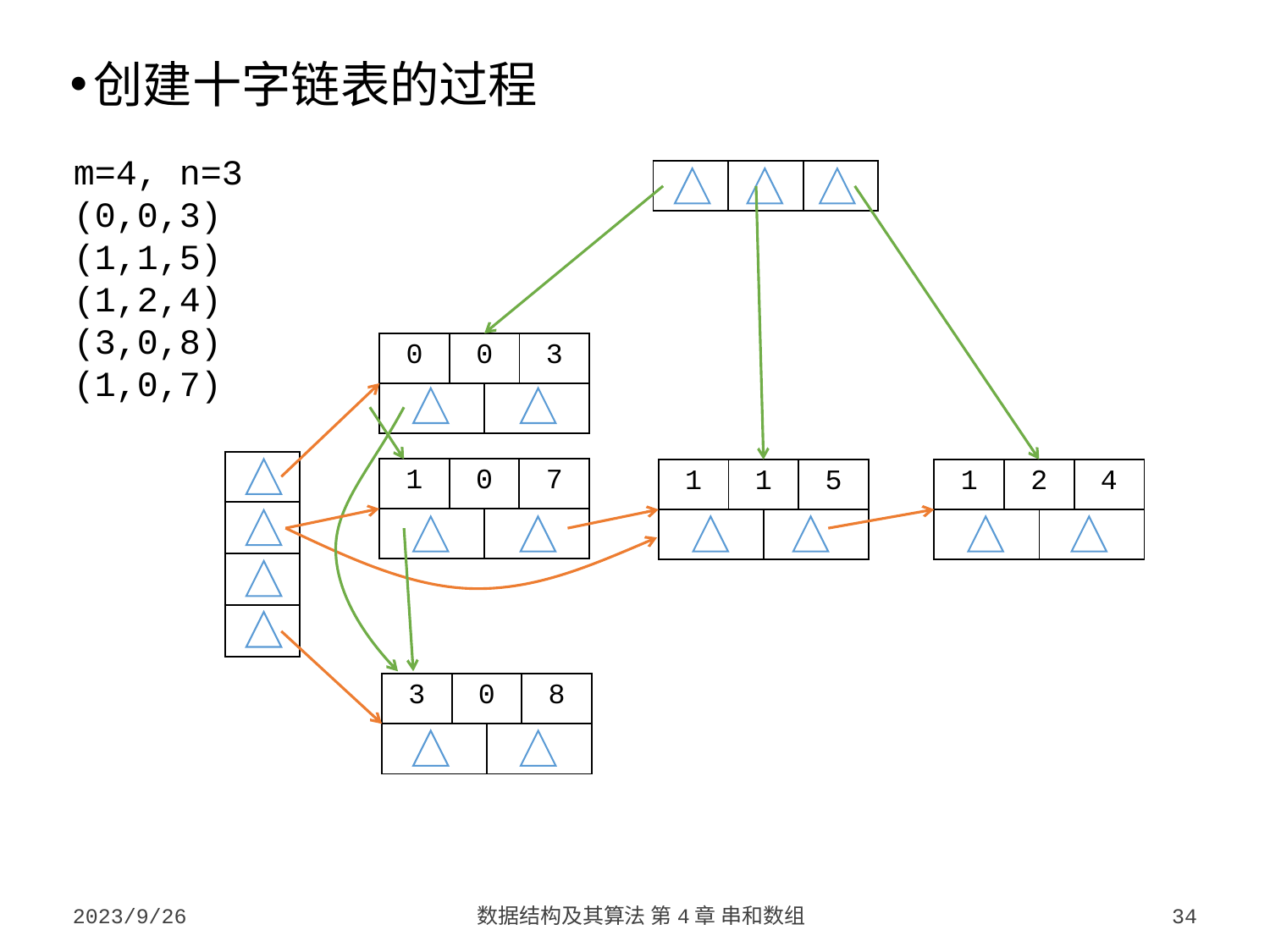

创建十字链表的过程
m=4, n=3
(0,0,3)
(1,1,5)
(1,2,4)
(3,0,8)
(1,0,7)
|  |  |  |
| --- | --- | --- |

| 0 | 0 |  | 3 |
| --- | --- | --- | --- |
|  |  |  |  |

|  |
| --- |
|  |
|  |
|  |
| 1 | 0 |  | 7 |
| --- | --- | --- | --- |
|  |  |  |  |

| 1 | 2 |  | 4 |
| --- | --- | --- | --- |
|  |  |  |  |
| 1 | 1 |  | 5 |
| --- | --- | --- | --- |
|  |  |  |  |

| 3 | 0 |  | 8 |
| --- | --- | --- | --- |
|  |  |  |  |

2023/9/26
数据结构及其算法 第4章 串和数组
34